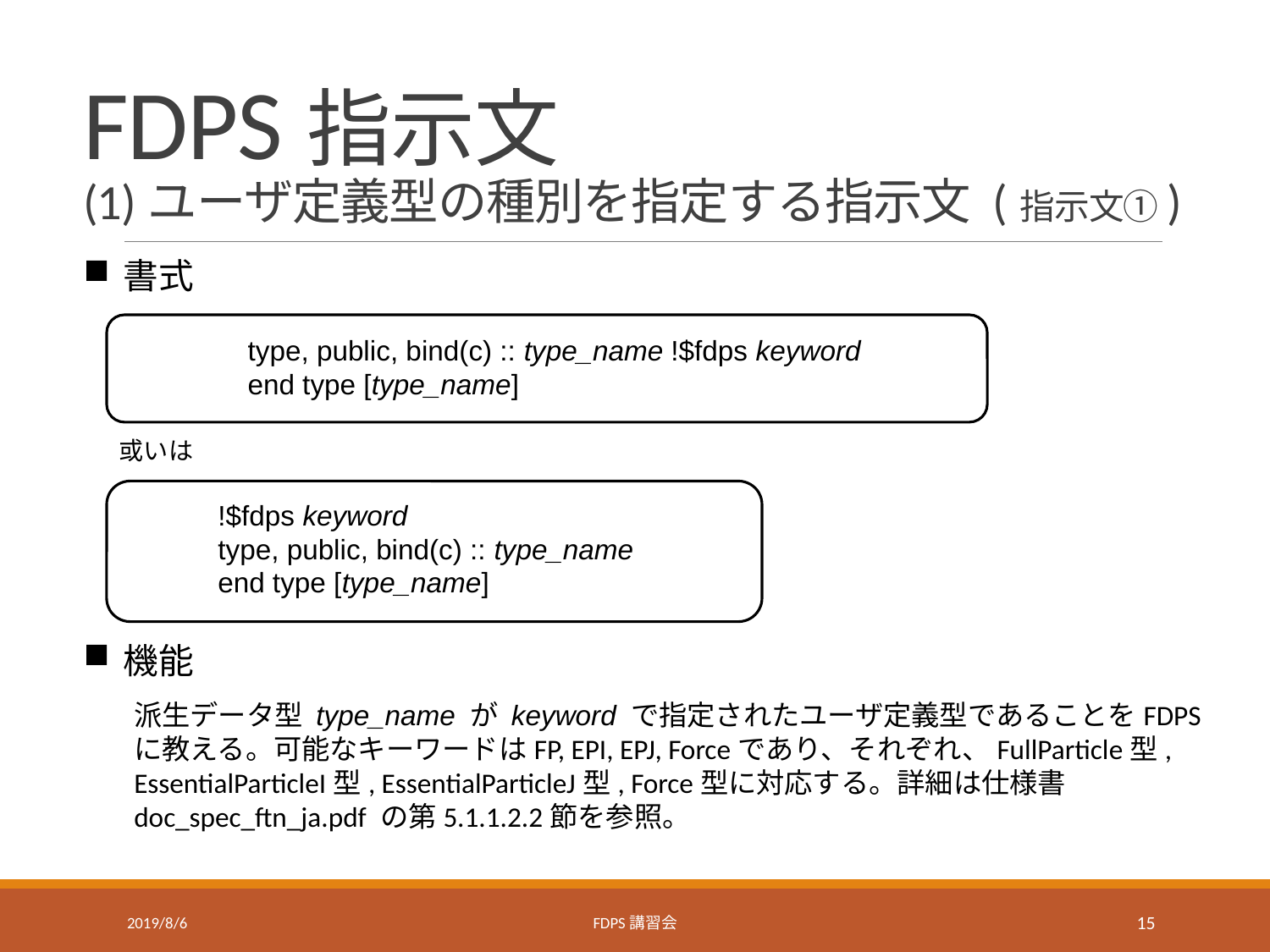

# FDPS指示文 (1)ユーザ定義型の種別を指定する指示文 (指示文①)
書式

type, public, bind(c) :: type_name !$fdps keyword
end type [type_name]
或いは

!$fdps keyword
type, public, bind(c) :: type_name
end type [type_name]
機能
派生データ型 type_name が keyword で指定されたユーザ定義型であることをFDPSに教える。可能なキーワードはFP, EPI, EPJ, Forceであり、それぞれ、FullParticle型, EssentialParticleI型, EssentialParticleJ型, Force型に対応する。詳細は仕様書doc_spec_ftn_ja.pdf の第5.1.1.2.2節を参照。
2019/8/6
FDPS講習会
15